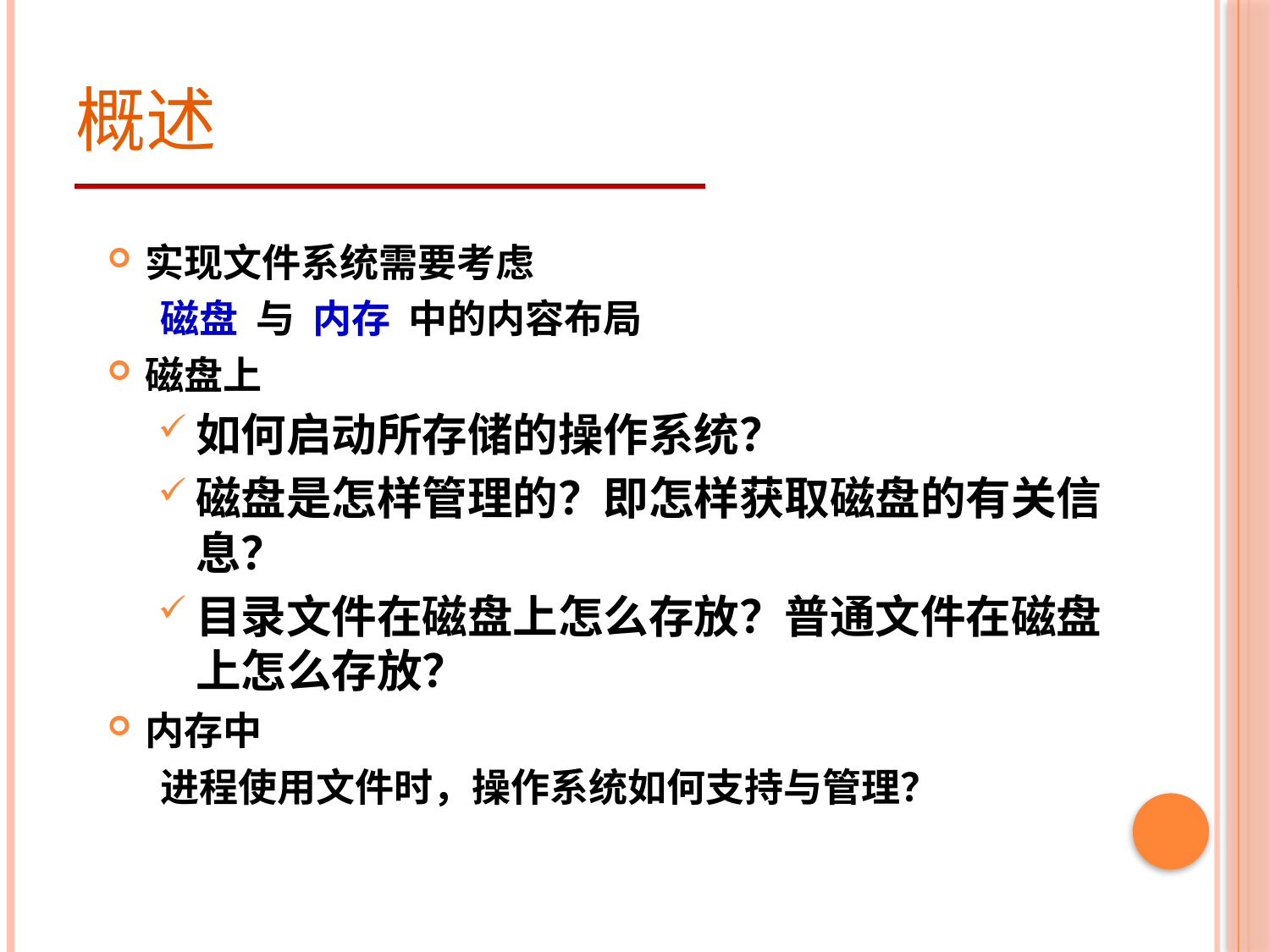

# 概述
实现文件系统需要考虑
     磁盘  与  内存  中的内容布局
磁盘上
如何启动所存储的操作系统？
磁盘是怎样管理的？即怎样获取磁盘的有关信息？
目录文件在磁盘上怎么存放？普通文件在磁盘上怎么存放？
内存中
     进程使用文件时，操作系统如何支持与管理？